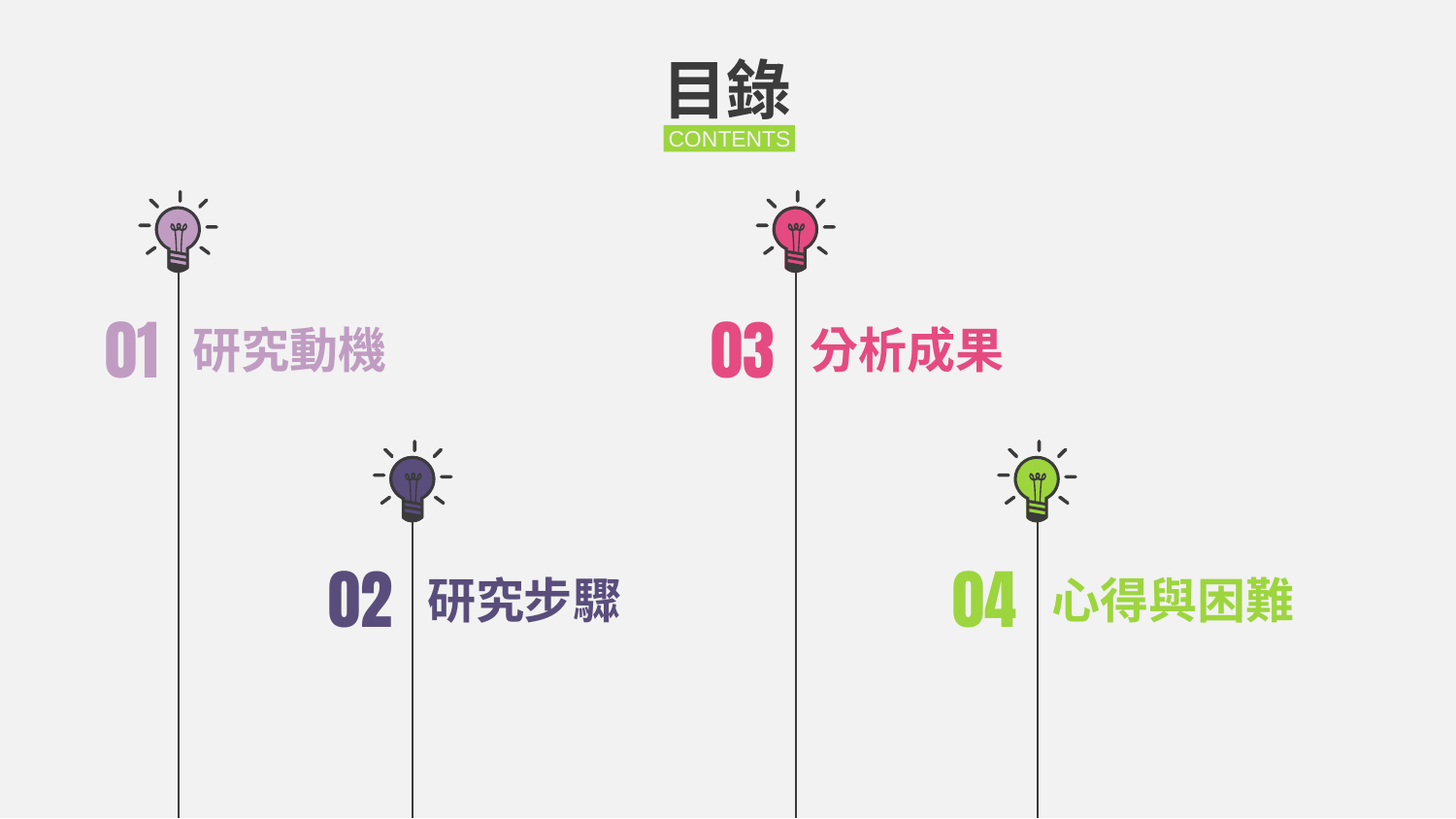

目錄
CONTENTS

01
03
研究動機
分析成果

02
04
研究步驟
心得與困難